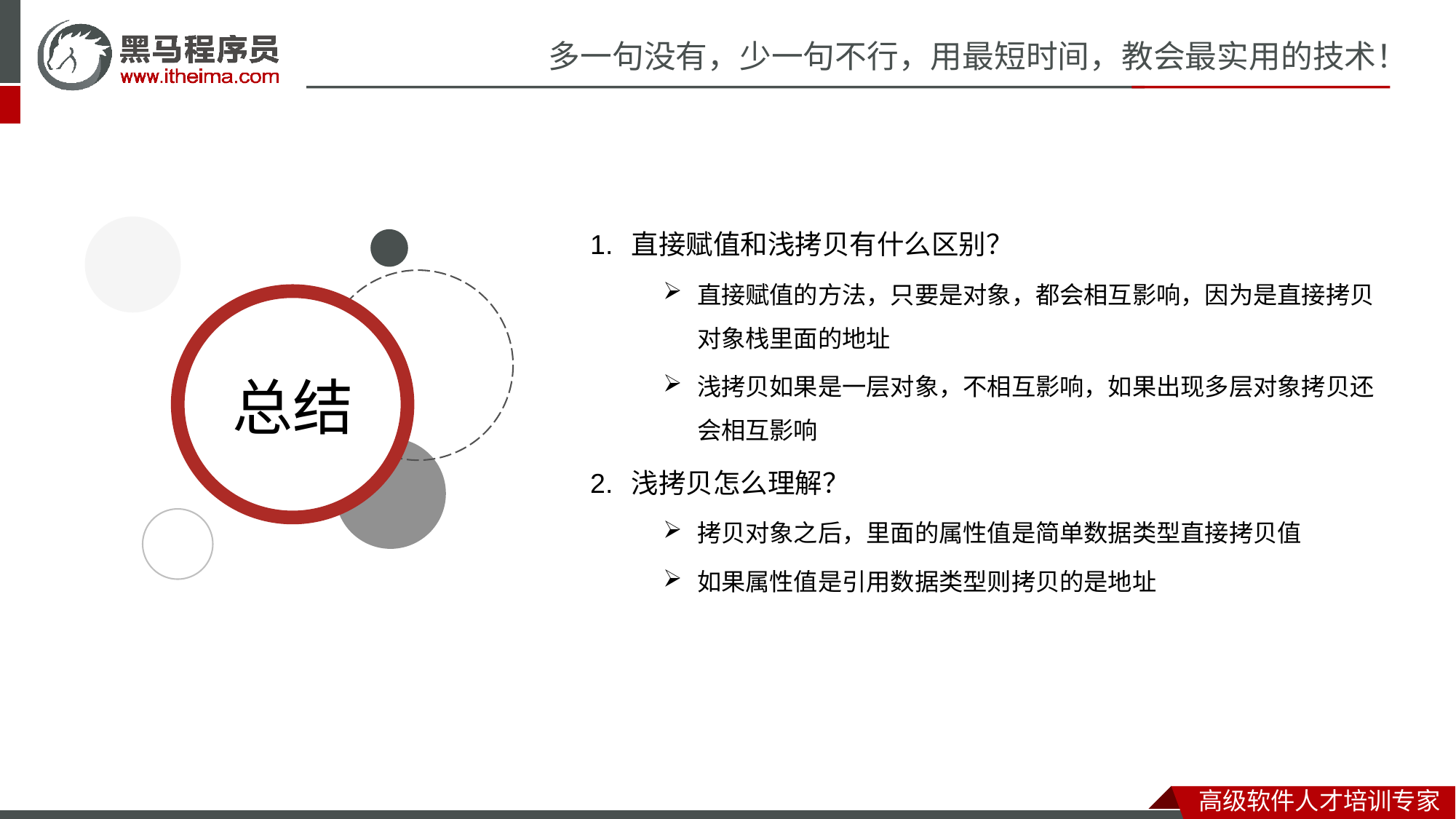

直接赋值和浅拷贝有什么区别？
直接赋值的方法，只要是对象，都会相互影响，因为是直接拷贝对象栈里面的地址
浅拷贝如果是一层对象，不相互影响，如果出现多层对象拷贝还会相互影响
浅拷贝怎么理解？
拷贝对象之后，里面的属性值是简单数据类型直接拷贝值
如果属性值是引用数据类型则拷贝的是地址